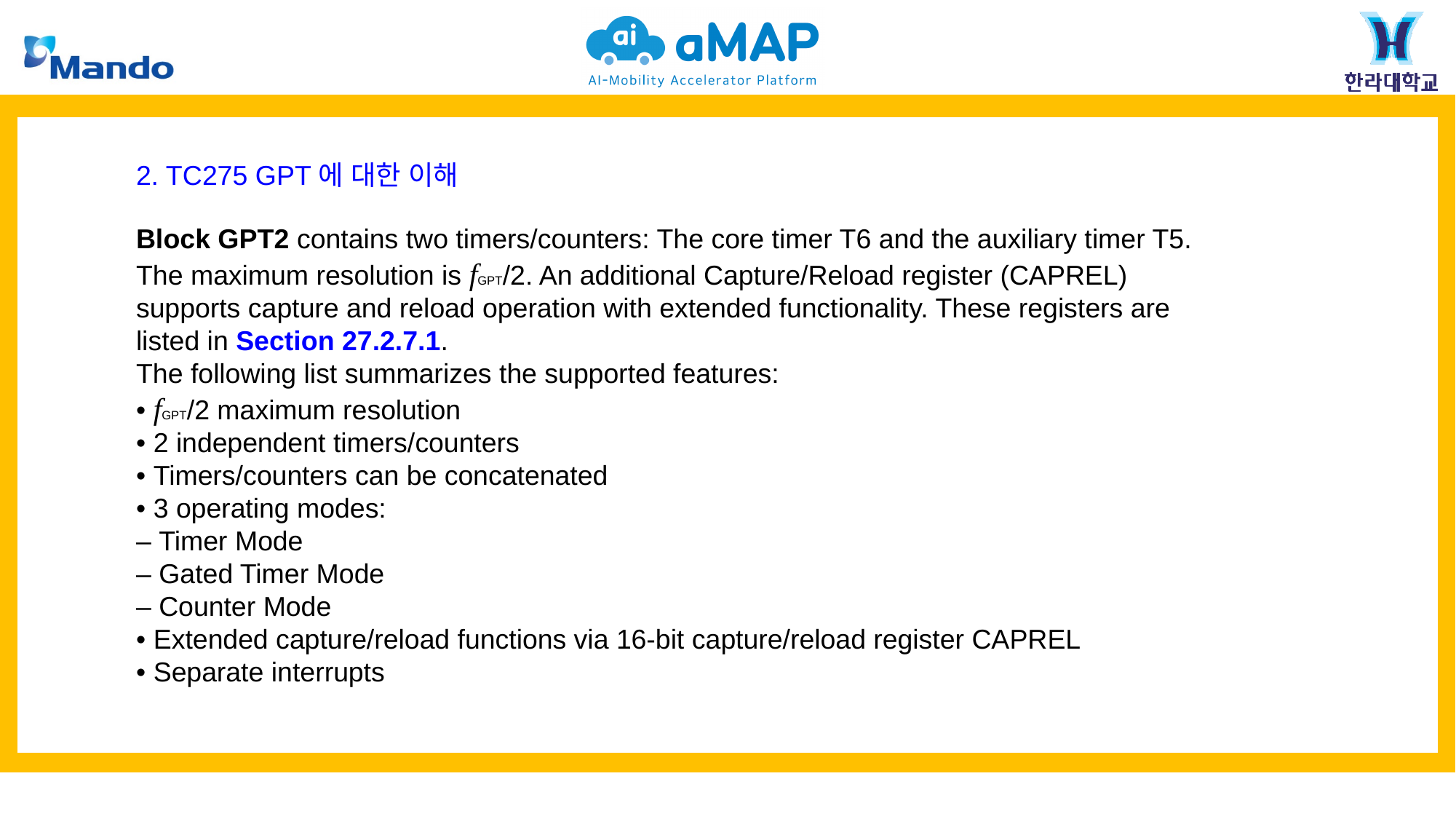

2. TC275 GPT에 대한 이해
Block GPT2 contains two timers/counters: The core timer T6 and the auxiliary timer T5.
The maximum resolution is fGPT/2. An additional Capture/Reload register (CAPREL)
supports capture and reload operation with extended functionality. These registers are
listed in Section 27.2.7.1.
The following list summarizes the supported features:
• fGPT/2 maximum resolution
• 2 independent timers/counters
• Timers/counters can be concatenated
• 3 operating modes:
– Timer Mode
– Gated Timer Mode
– Counter Mode
• Extended capture/reload functions via 16-bit capture/reload register CAPREL
• Separate interrupts